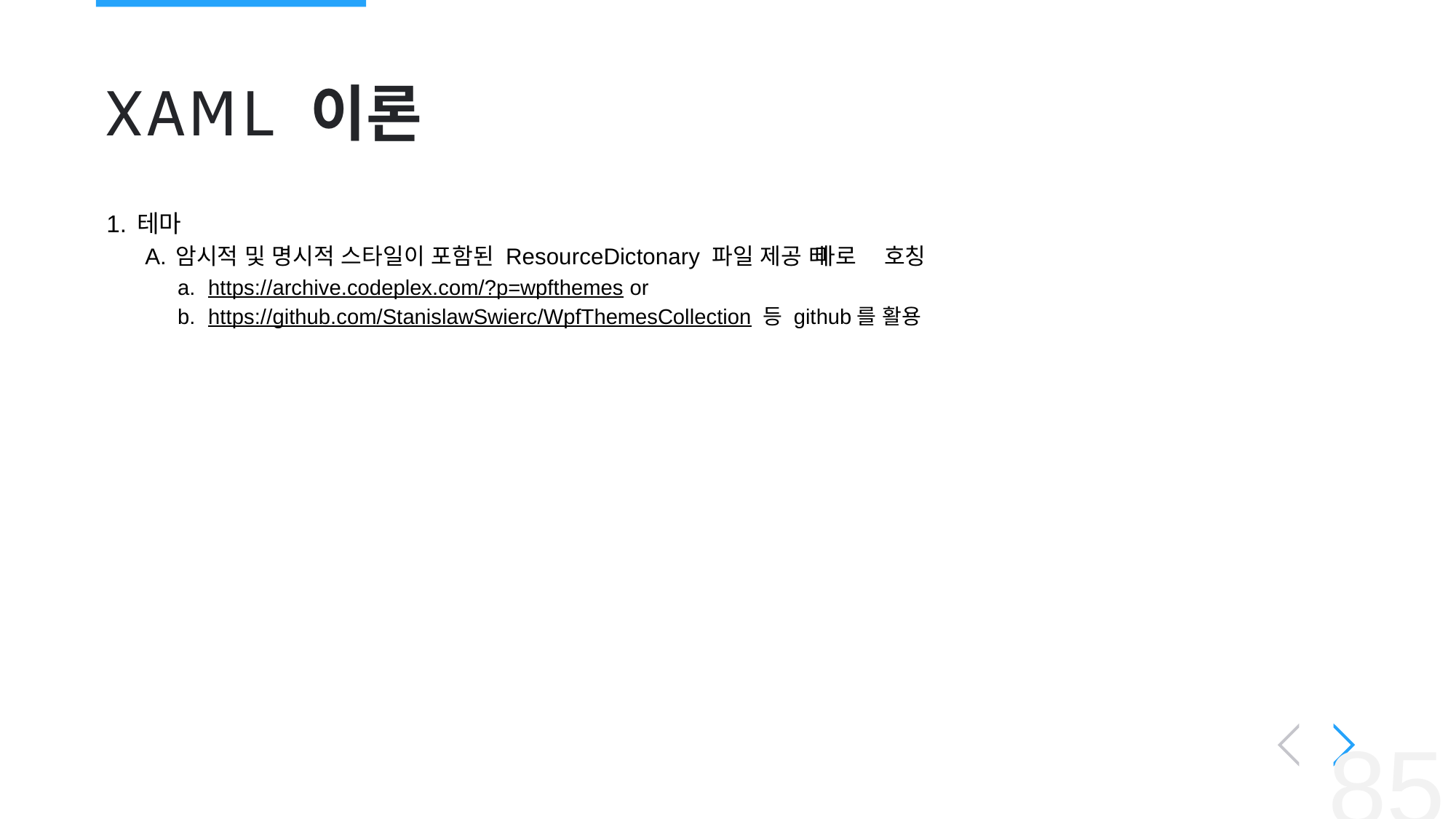

# XAML 이론
테마
암시적 및 명시적 스타일이 포함된 ResourceDictonary 파일 제공 🡪 테마로 호칭
https://archive.codeplex.com/?p=wpfthemes or
https://github.com/StanislawSwierc/WpfThemesCollection 등 github를 활용
85